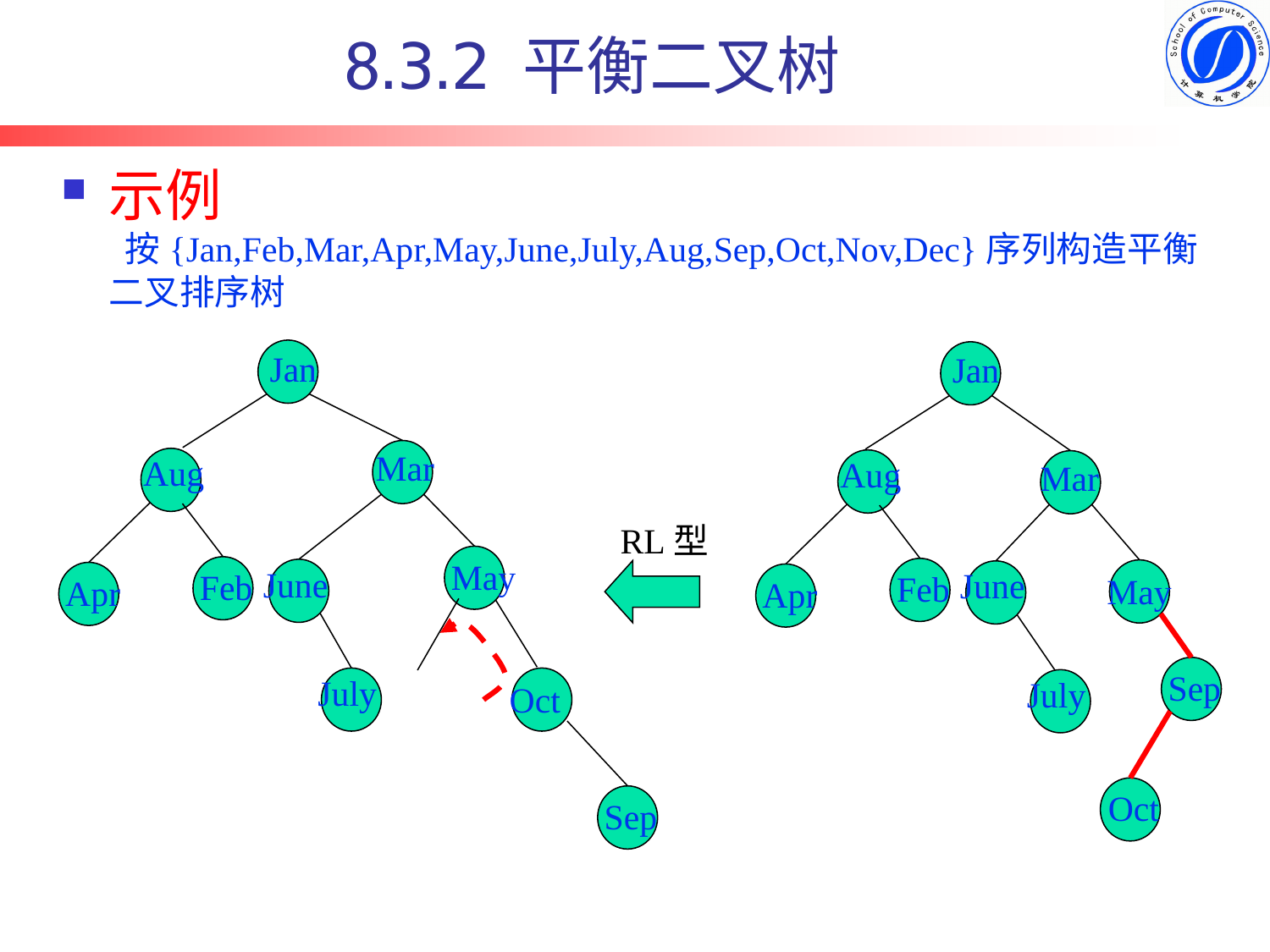

8.3.2 平衡二叉树
示例
 按{Jan,Feb,Mar,Apr,May,June,July,Aug,Sep,Oct,Nov,Dec}序列构造平衡二叉排序树
Jan

Jan

Mar

June

May
July

Mar

Aug

Apr
Aug

Apr
RL型

May
June

Feb

Feb

Sep
July

Oct

Sep

Oct